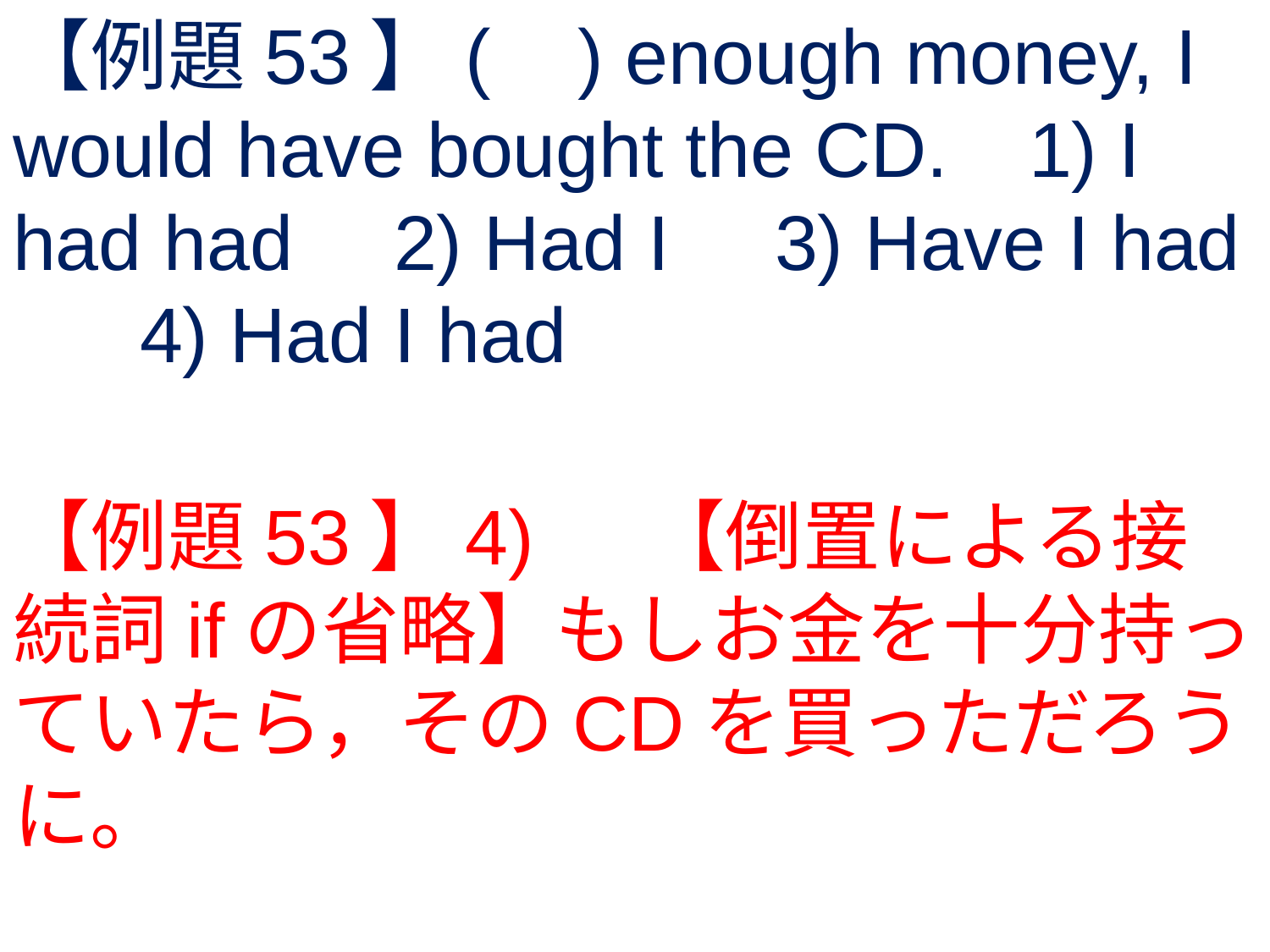

# 【例題53】(    ) enough money, I would have bought the CD.	1) I had had	2) Had I	3) Have I had	4) Had I had
【例題53】4) 	【倒置による接続詞ifの省略】もしお金を十分持っていたら，そのCDを買っただろうに。